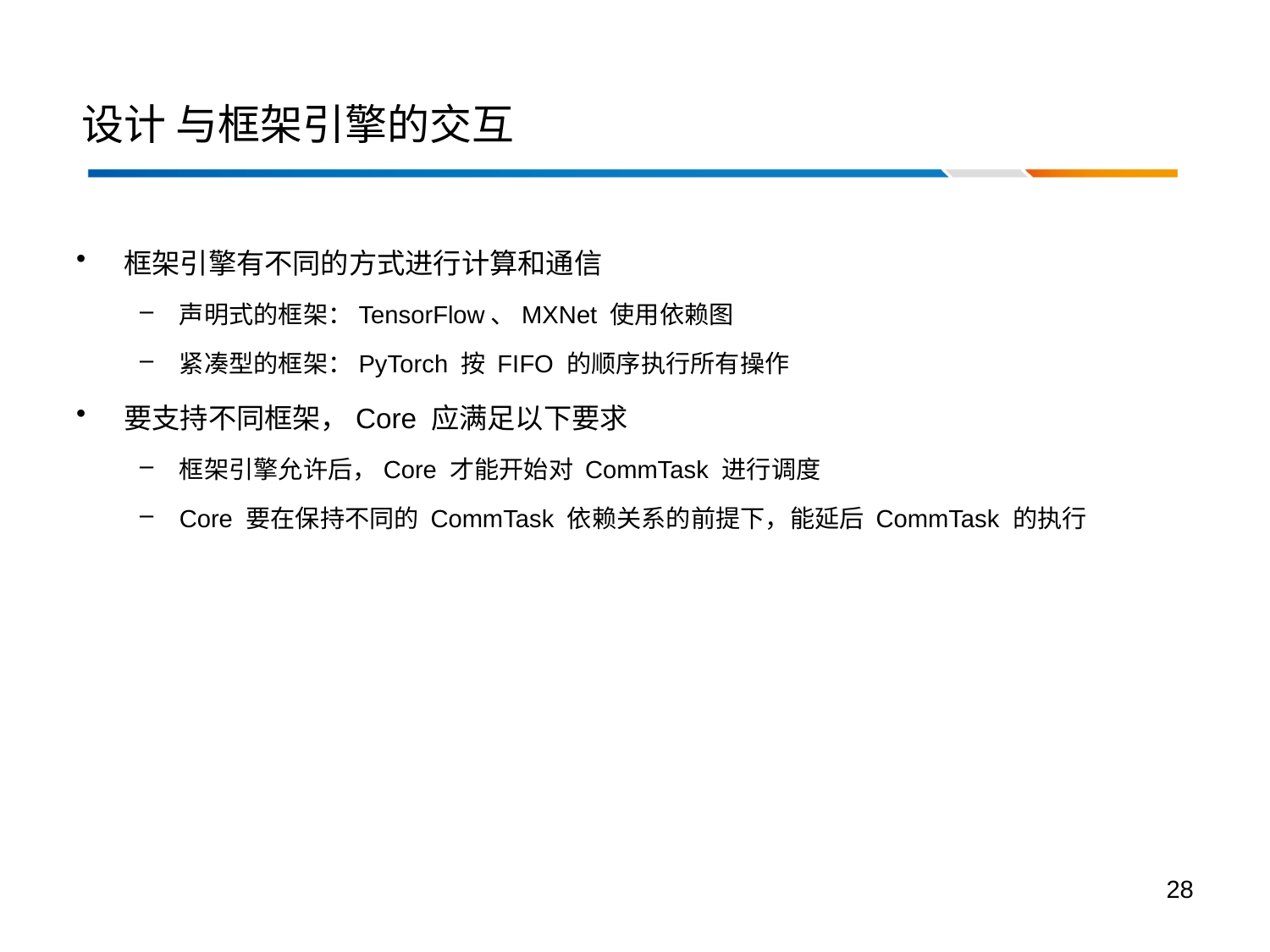

# 设计 与框架引擎的交互
框架引擎有不同的方式进行计算和通信
声明式的框架：TensorFlow、MXNet 使用依赖图
紧凑型的框架：PyTorch 按 FIFO 的顺序执行所有操作
要支持不同框架，Core 应满足以下要求
框架引擎允许后，Core 才能开始对 CommTask 进行调度
Core 要在保持不同的 CommTask 依赖关系的前提下，能延后 CommTask 的执行
28